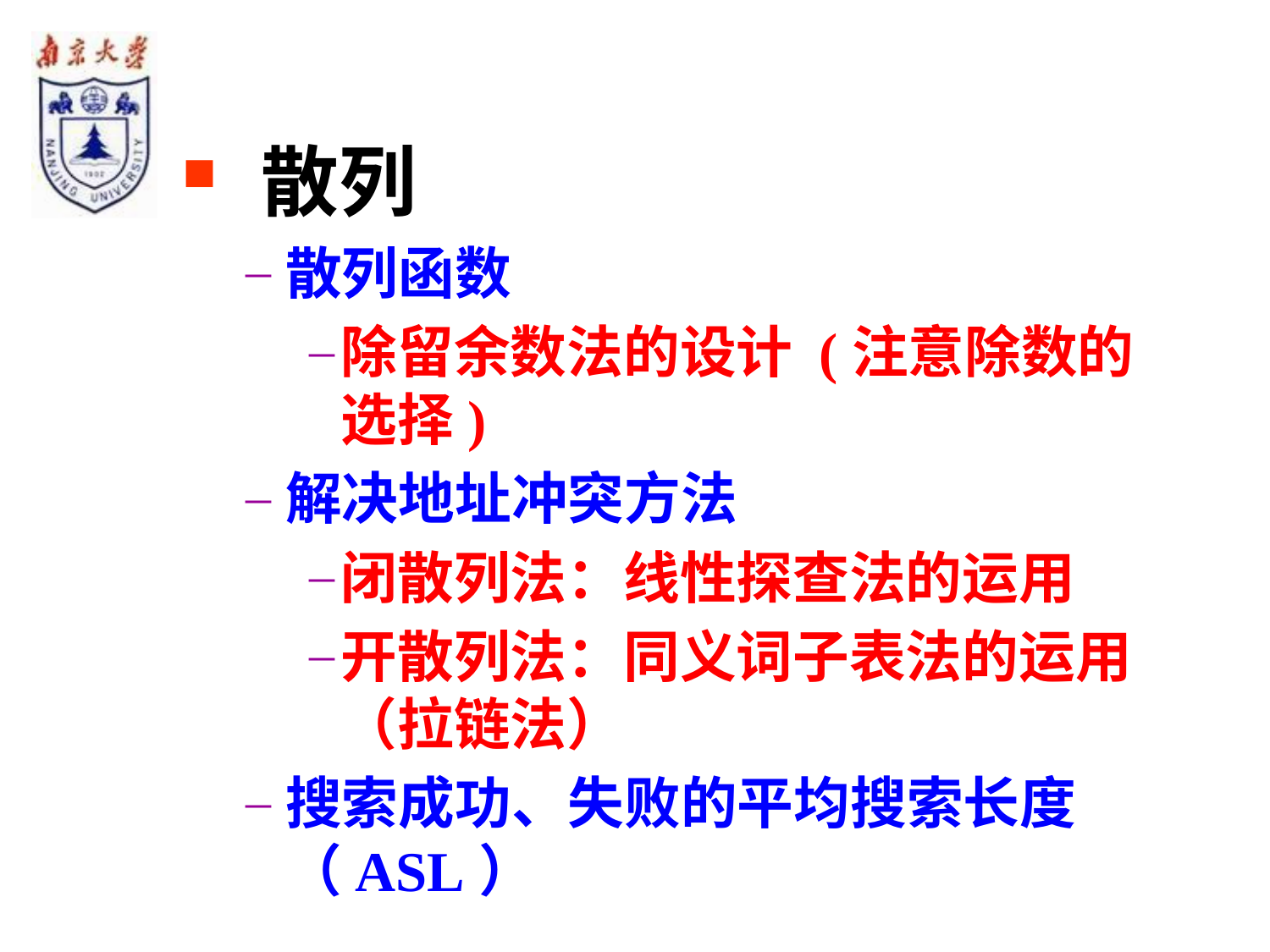

散列
散列函数
除留余数法的设计 (注意除数的选择)
解决地址冲突方法
闭散列法：线性探查法的运用
开散列法：同义词子表法的运用（拉链法）
搜索成功、失败的平均搜索长度 （ASL）